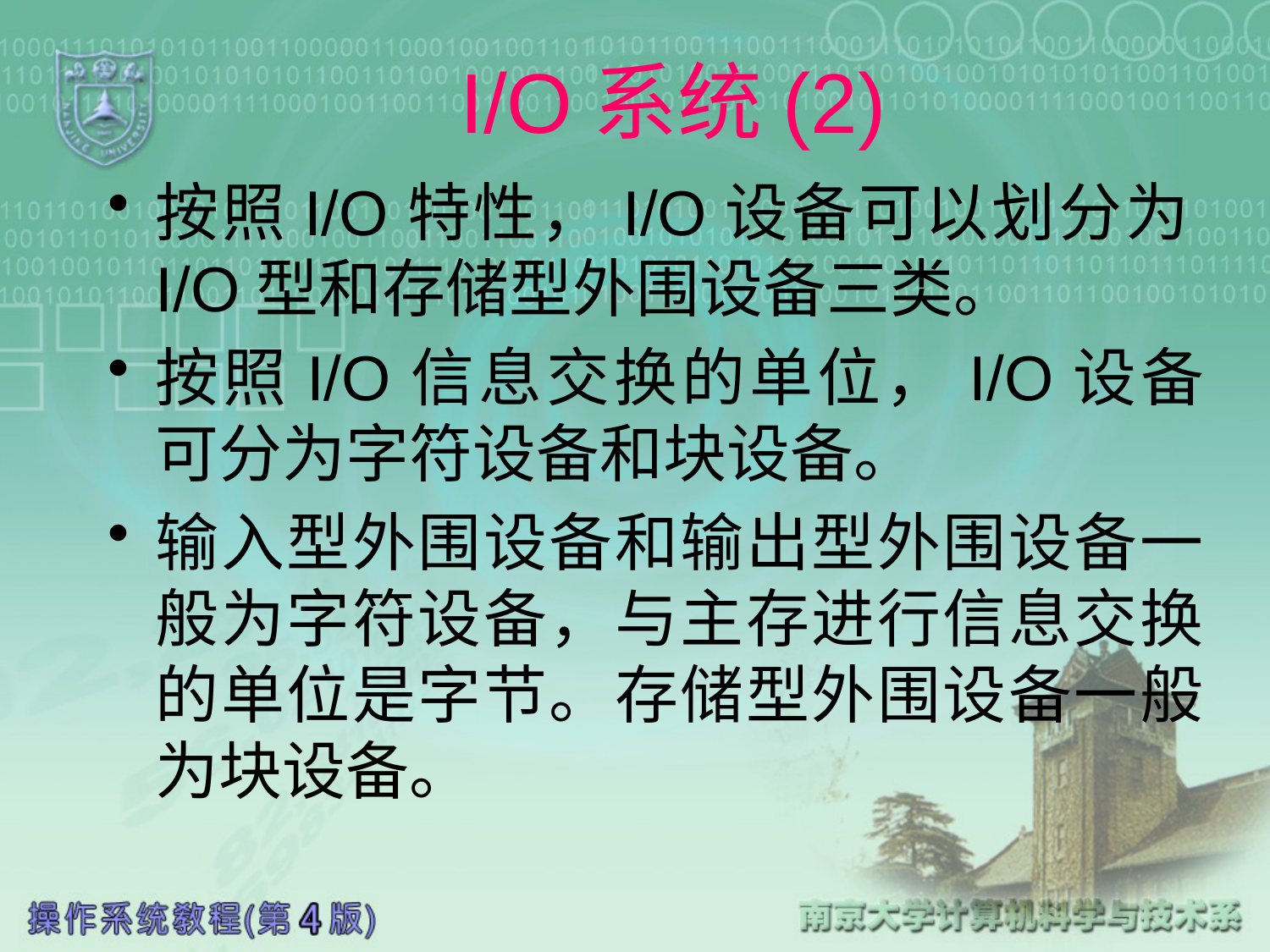

I/O系统(2)
#
按照I/O特性，I/O设备可以划分为I/O型和存储型外围设备三类。
按照I/O信息交换的单位，I/O设备可分为字符设备和块设备。
输入型外围设备和输出型外围设备一般为字符设备，与主存进行信息交换的单位是字节。存储型外围设备一般为块设备。